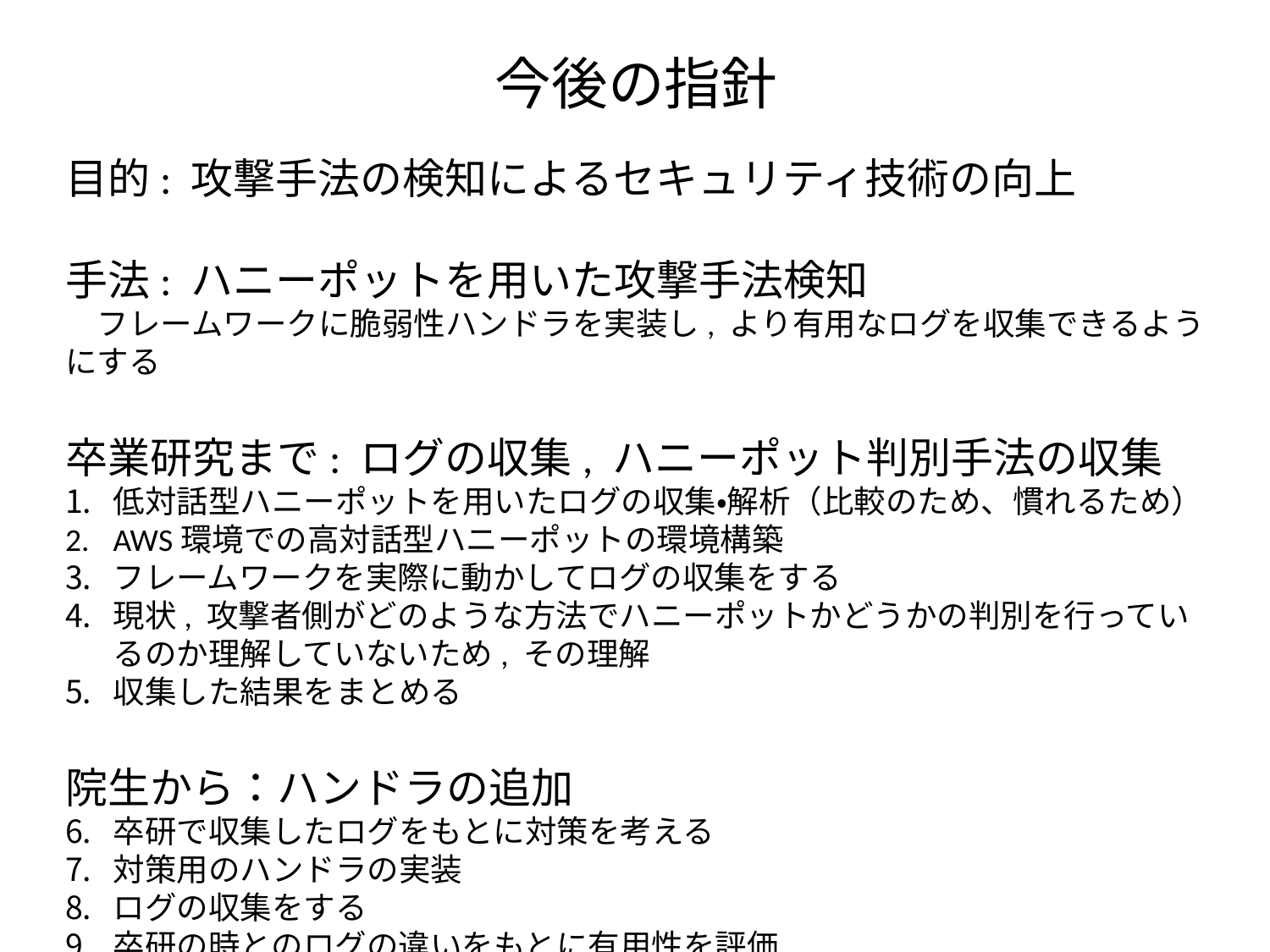

今後の指針
目的: 攻撃手法の検知によるセキュリティ技術の向上

手法: ハニーポットを用いた攻撃手法検知
　フレームワークに脆弱性ハンドラを実装し, より有用なログを収集できるようにする

卒業研究まで: ログの収集, ハニーポット判別手法の収集
低対話型ハニーポットを用いたログの収集・解析（比較のため、慣れるため）
AWS環境での高対話型ハニーポットの環境構築
フレームワークを実際に動かしてログの収集をする
現状, 攻撃者側がどのような方法でハニーポットかどうかの判別を行っているのか理解していないため, その理解
収集した結果をまとめる

院生から：ハンドラの追加
卒研で収集したログをもとに対策を考える
対策用のハンドラの実装
ログの収集をする
卒研の時とのログの違いをもとに有用性を評価